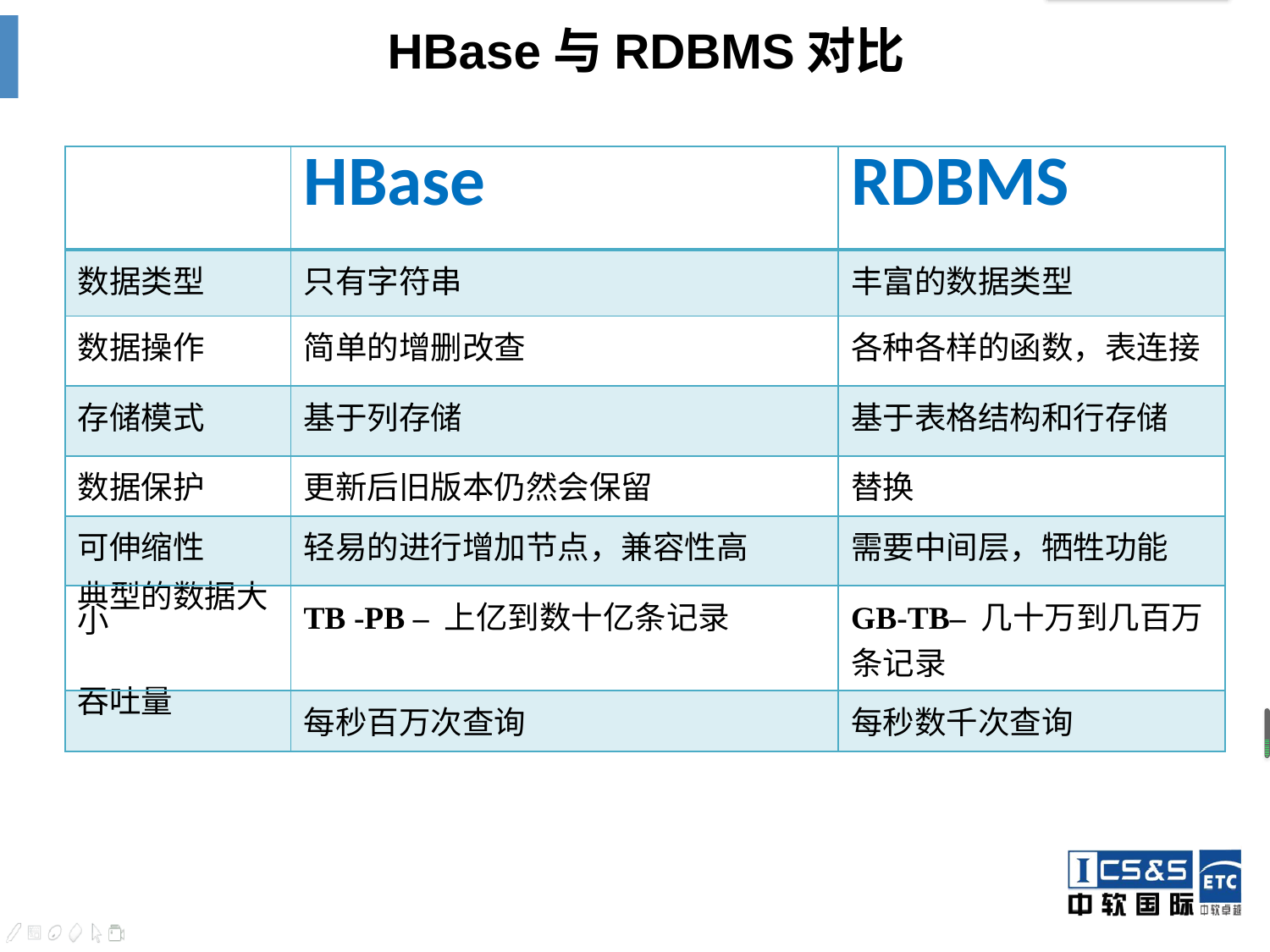

# HBase与RDBMS对比
|  | HBase | RDBMS |
| --- | --- | --- |
| 数据类型 | 只有字符串 | 丰富的数据类型 |
| 数据操作 | 简单的增删改查 | 各种各样的函数，表连接 |
| 存储模式 | 基于列存储 | 基于表格结构和行存储 |
| 数据保护 | 更新后旧版本仍然会保留 | 替换 |
| 可伸缩性 | 轻易的进行增加节点，兼容性高 | 需要中间层，牺牲功能 |
| 典型的数据大小 | TB -PB – 上亿到数十亿条记录 | GB-TB– 几十万到几百万条记录 |
| 吞吐量 | 每秒百万次查询 | 每秒数千次查询 |